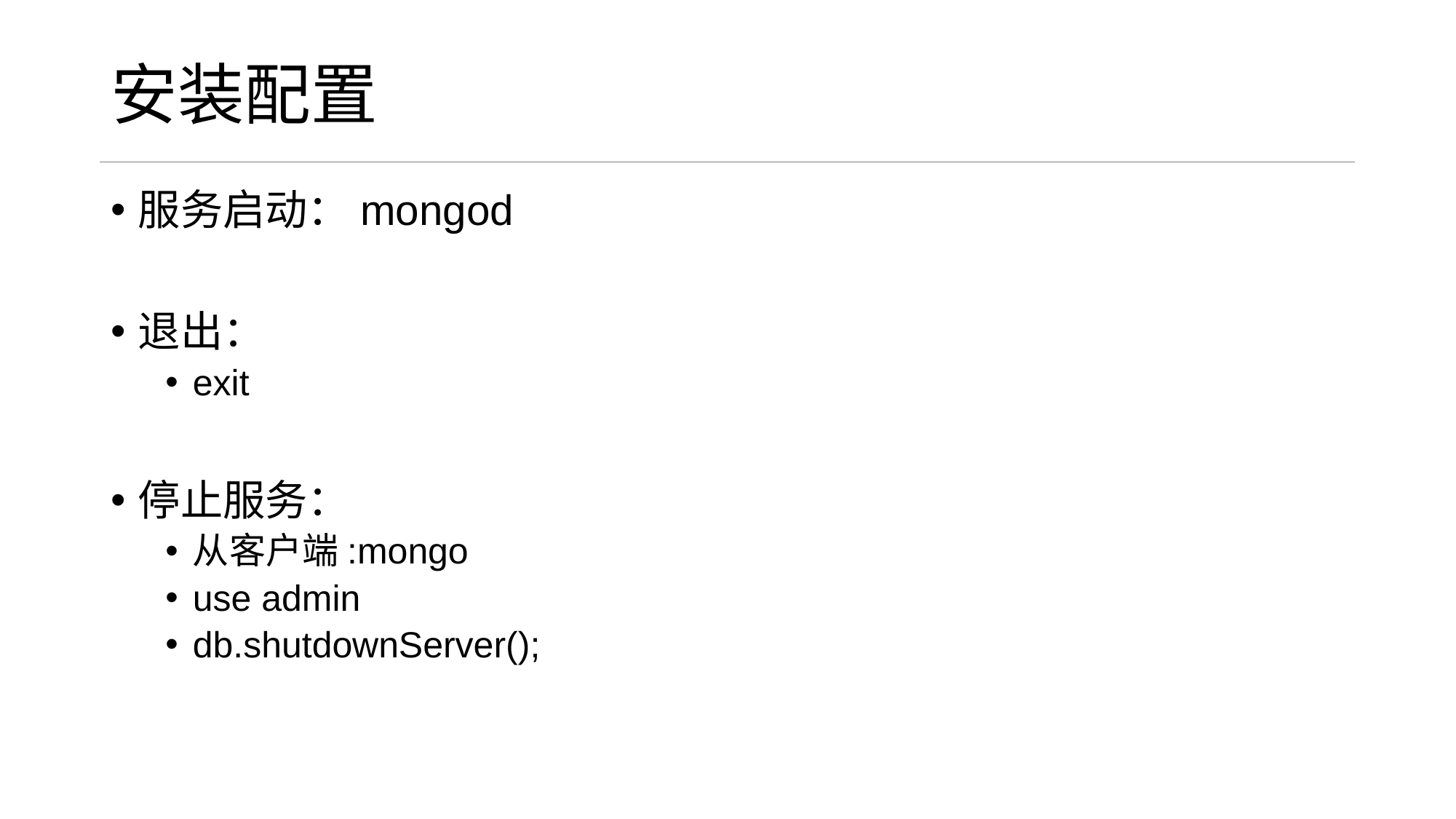

# 安装配置
服务启动：mongod

退出：
exit

停止服务：
从客户端:mongo
use admin
db.shutdownServer();